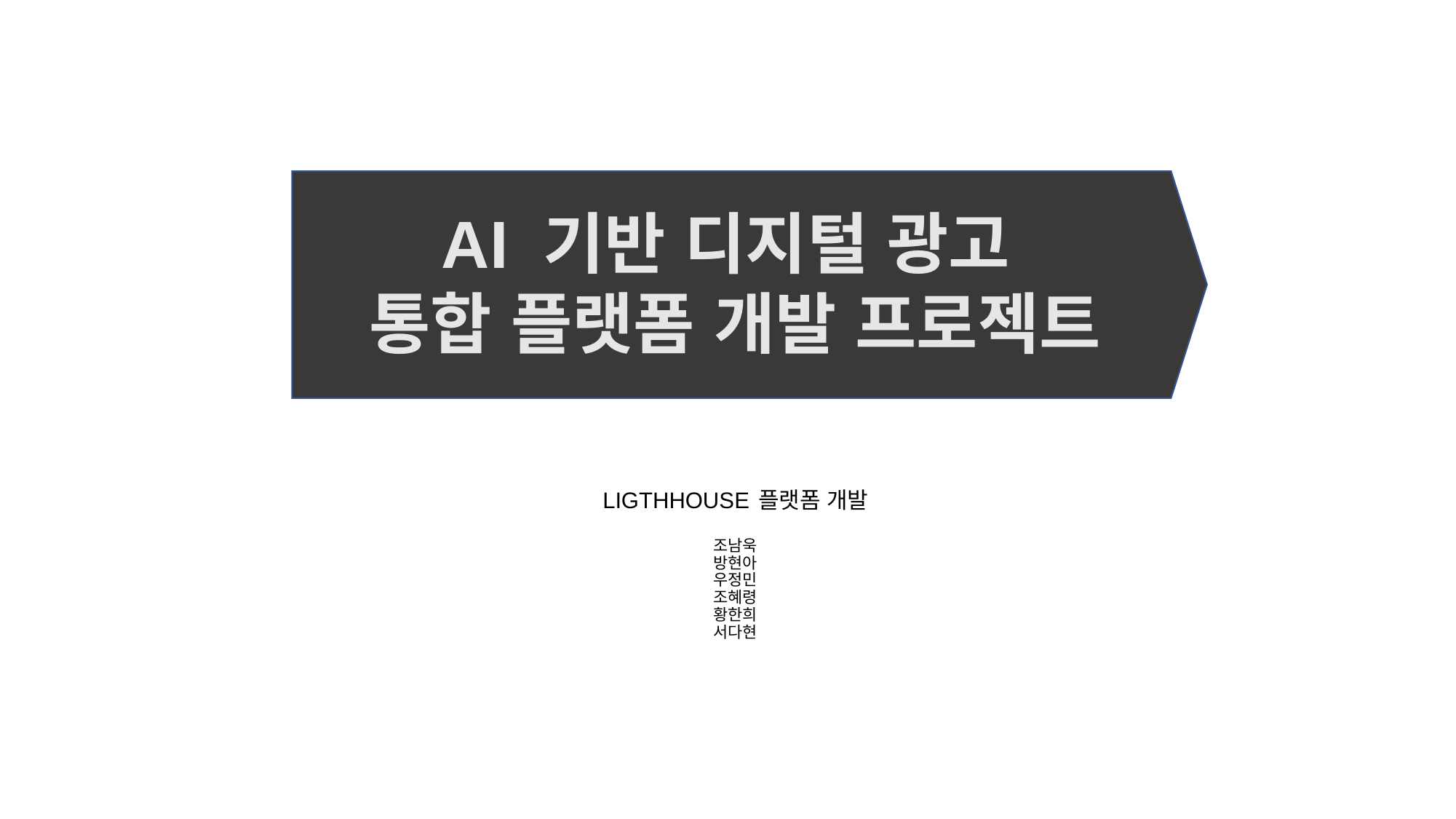

AI 기반 디지털 광고
통합 플랫폼 개발 프로젝트
# LIGTHHOUSE 플랫폼 개발 조남욱 방현아 우정민 조혜령 황한희 서다현